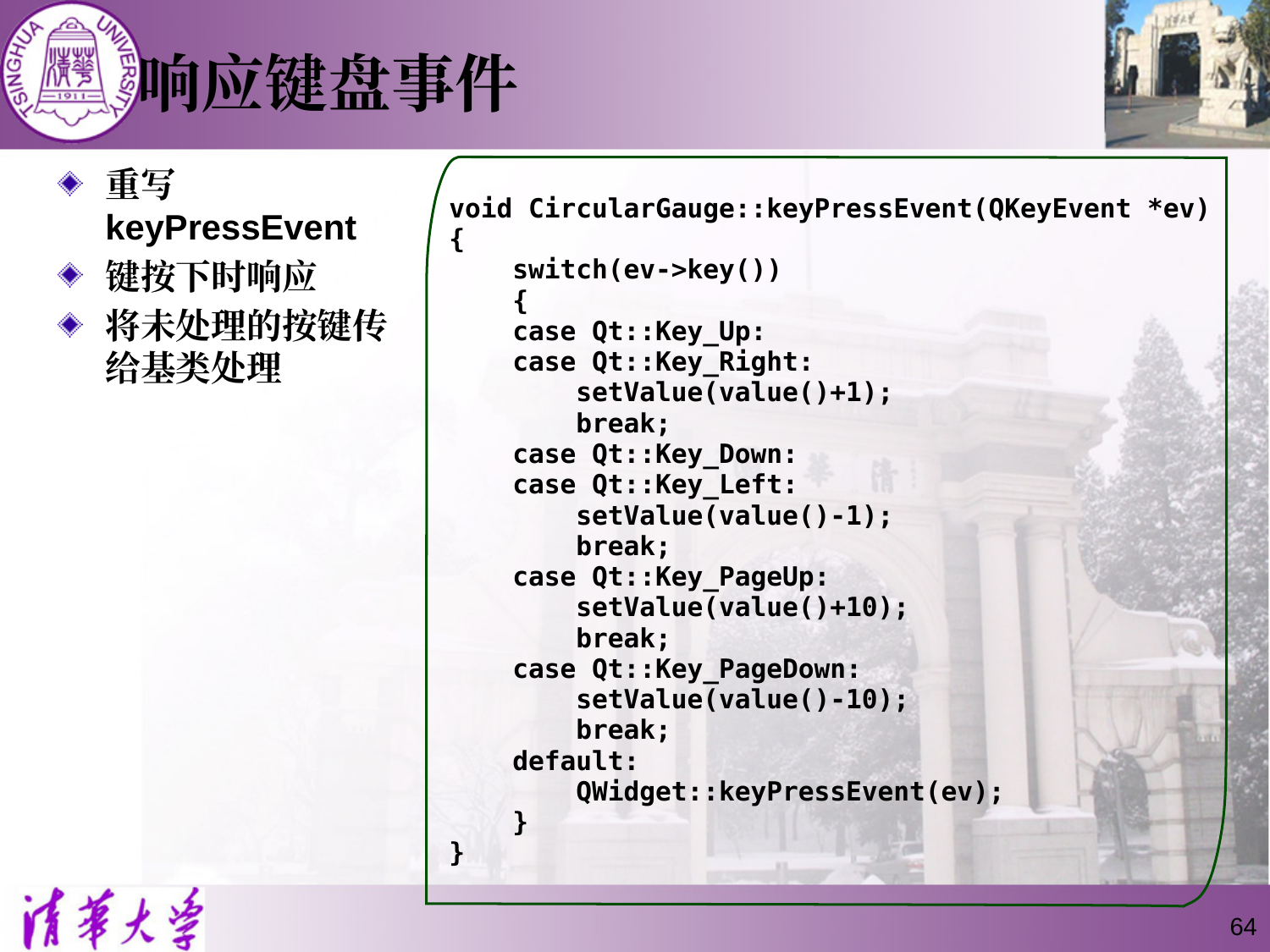

# 响应键盘事件
重写keyPressEvent
键按下时响应
将未处理的按键传给基类处理

void CircularGauge::keyPressEvent(QKeyEvent *ev)
{
    switch(ev->key())
    {
    case Qt::Key_Up:
    case Qt::Key_Right:
        setValue(value()+1);
        break;
    case Qt::Key_Down:
    case Qt::Key_Left:
        setValue(value()-1);
        break;
    case Qt::Key_PageUp:
        setValue(value()+10);
        break;
    case Qt::Key_PageDown:
        setValue(value()-10);
        break;
    default:
        QWidget::keyPressEvent(ev);
    }
}
64